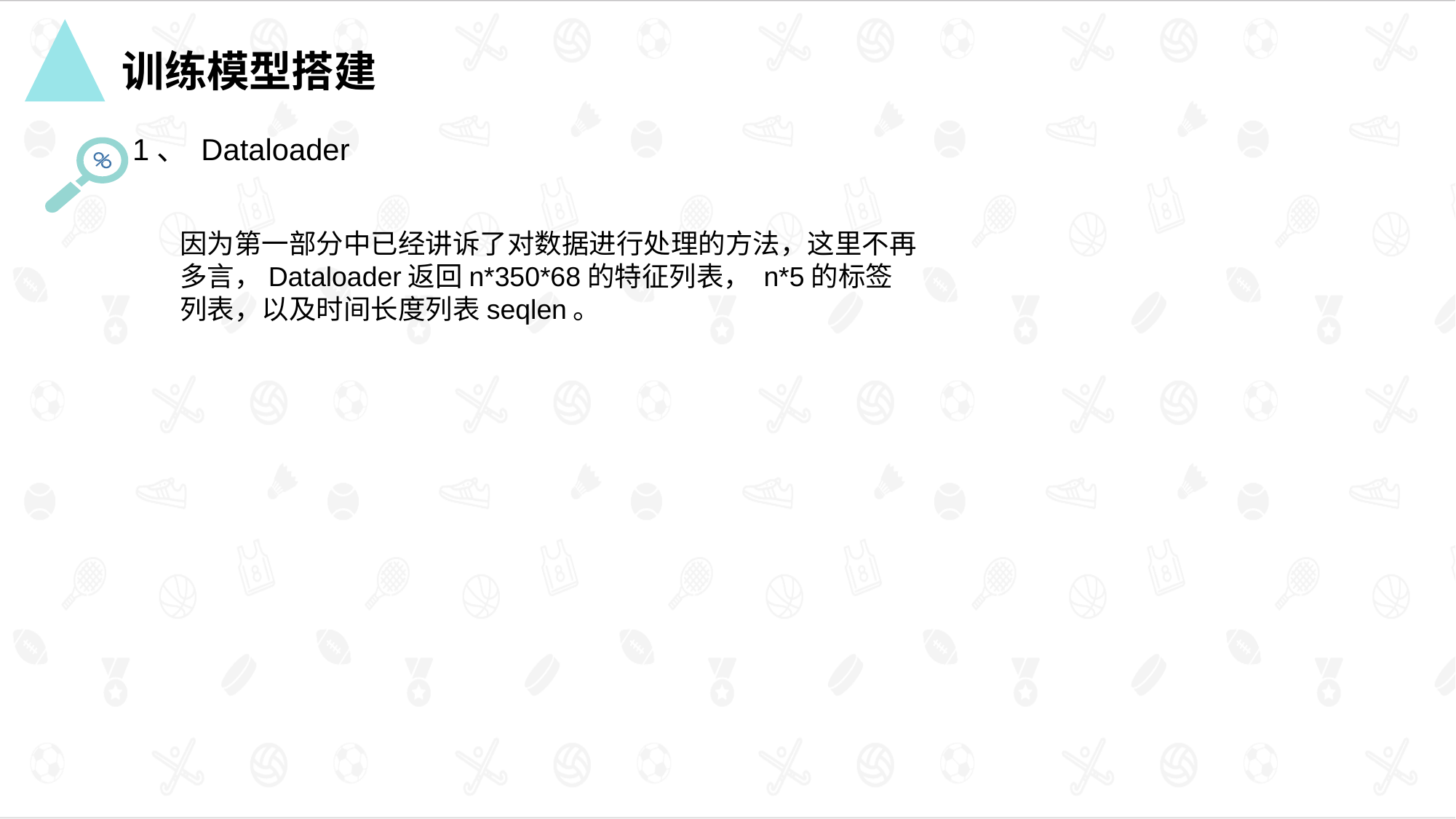

训练模型搭建
1、 Dataloader

因为第一部分中已经讲诉了对数据进行处理的方法，这里不再多言，Dataloader返回n*350*68的特征列表， n*5的标签列表，以及时间长度列表seqlen。